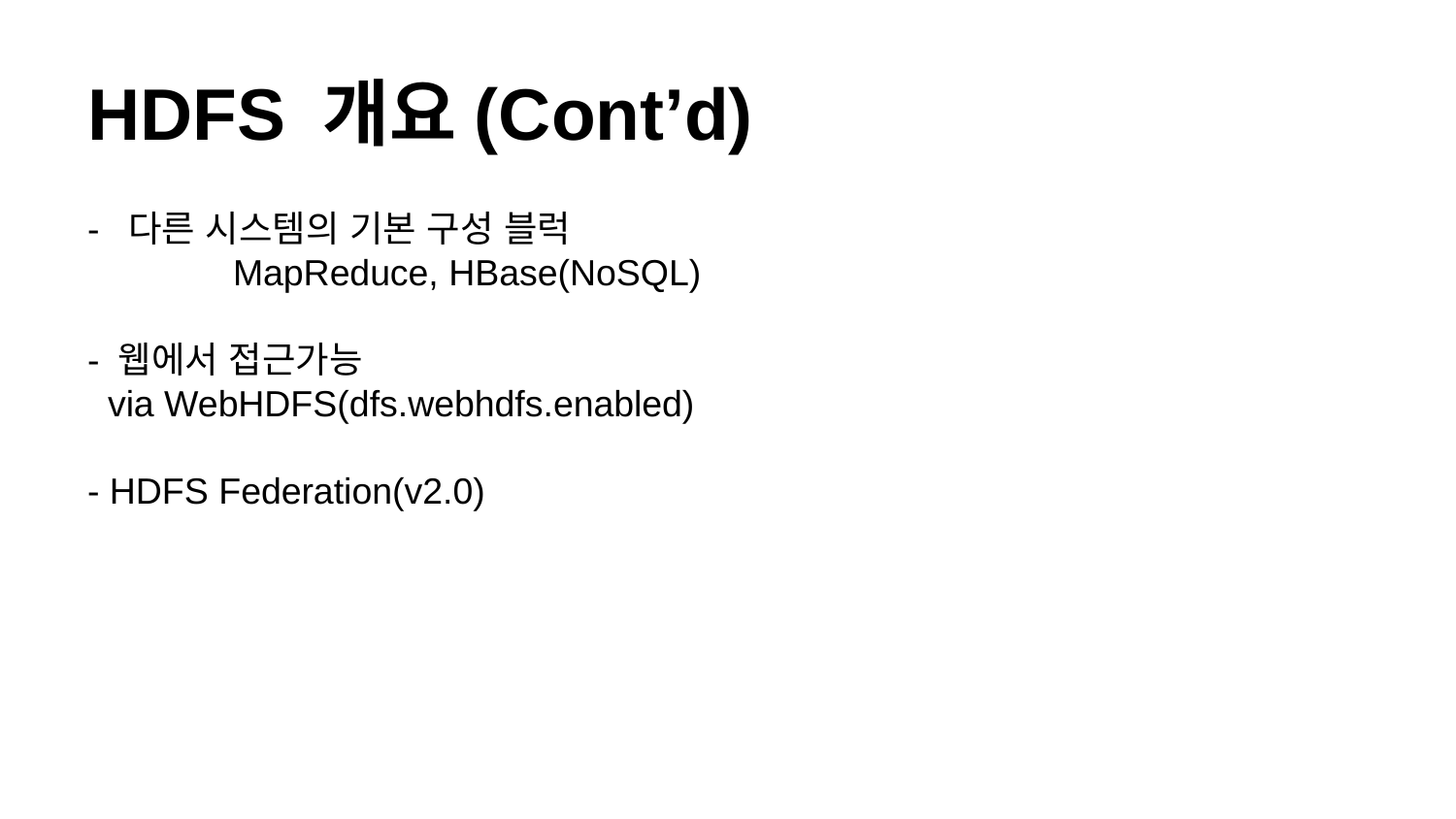

# HDFS 개요(Cont’d)
-  다른 시스템의 기본 구성 블럭
	MapReduce, HBase(NoSQL)

- 웹에서 접근가능
  via WebHDFS(dfs.webhdfs.enabled)

- HDFS Federation(v2.0)